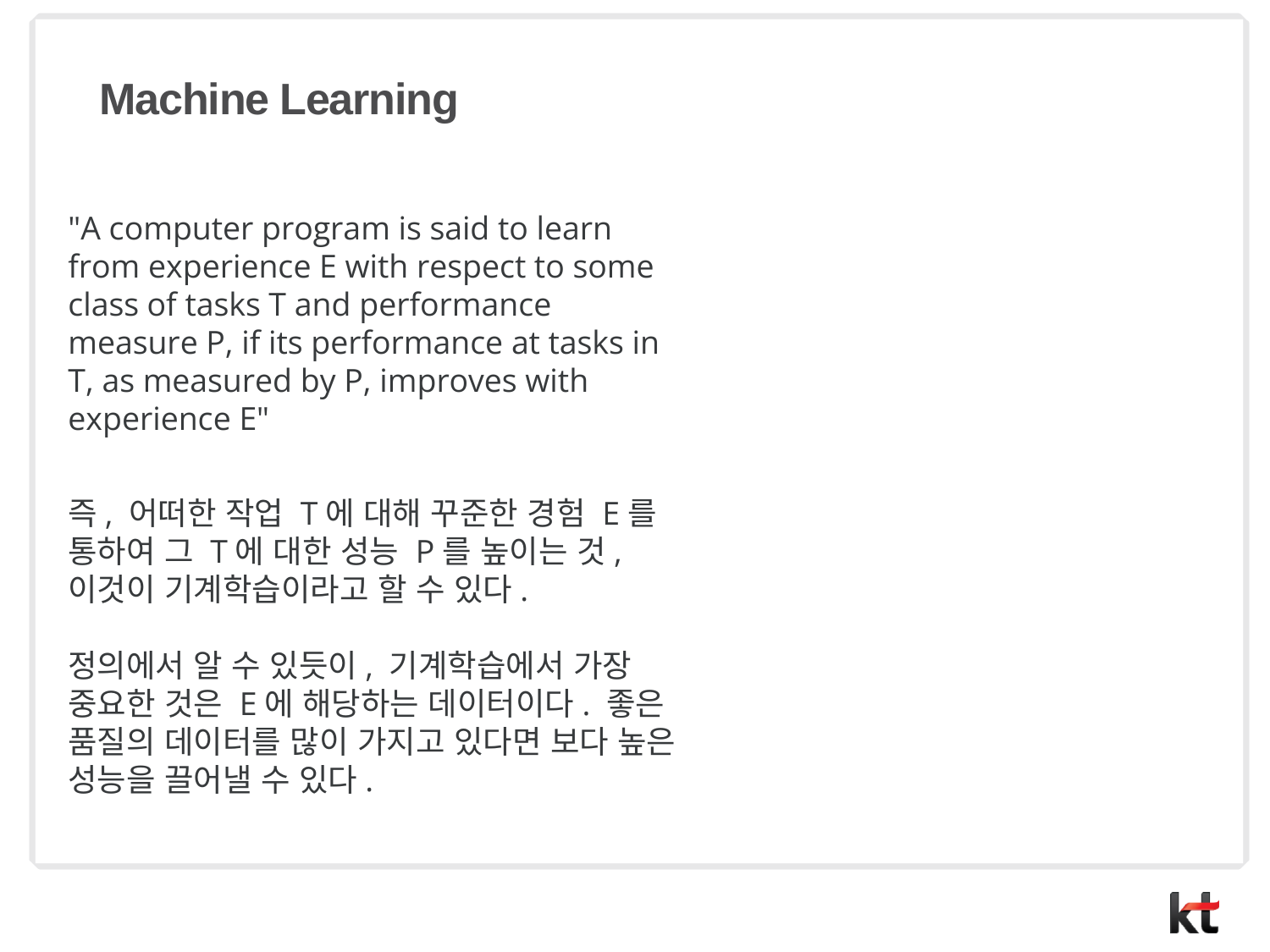

# Machine Learning

"A computer program is said to learn from experience E with respect to some class of tasks T and performance measure P, if its performance at tasks in T, as measured by P, improves with experience E"
즉, 어떠한 작업 T에 대해 꾸준한 경험 E를 통하여 그 T에 대한 성능 P를 높이는 것, 이것이 기계학습이라고 할 수 있다.
정의에서 알 수 있듯이, 기계학습에서 가장 중요한 것은 E에 해당하는 데이터이다. 좋은 품질의 데이터를 많이 가지고 있다면 보다 높은 성능을 끌어낼 수 있다.